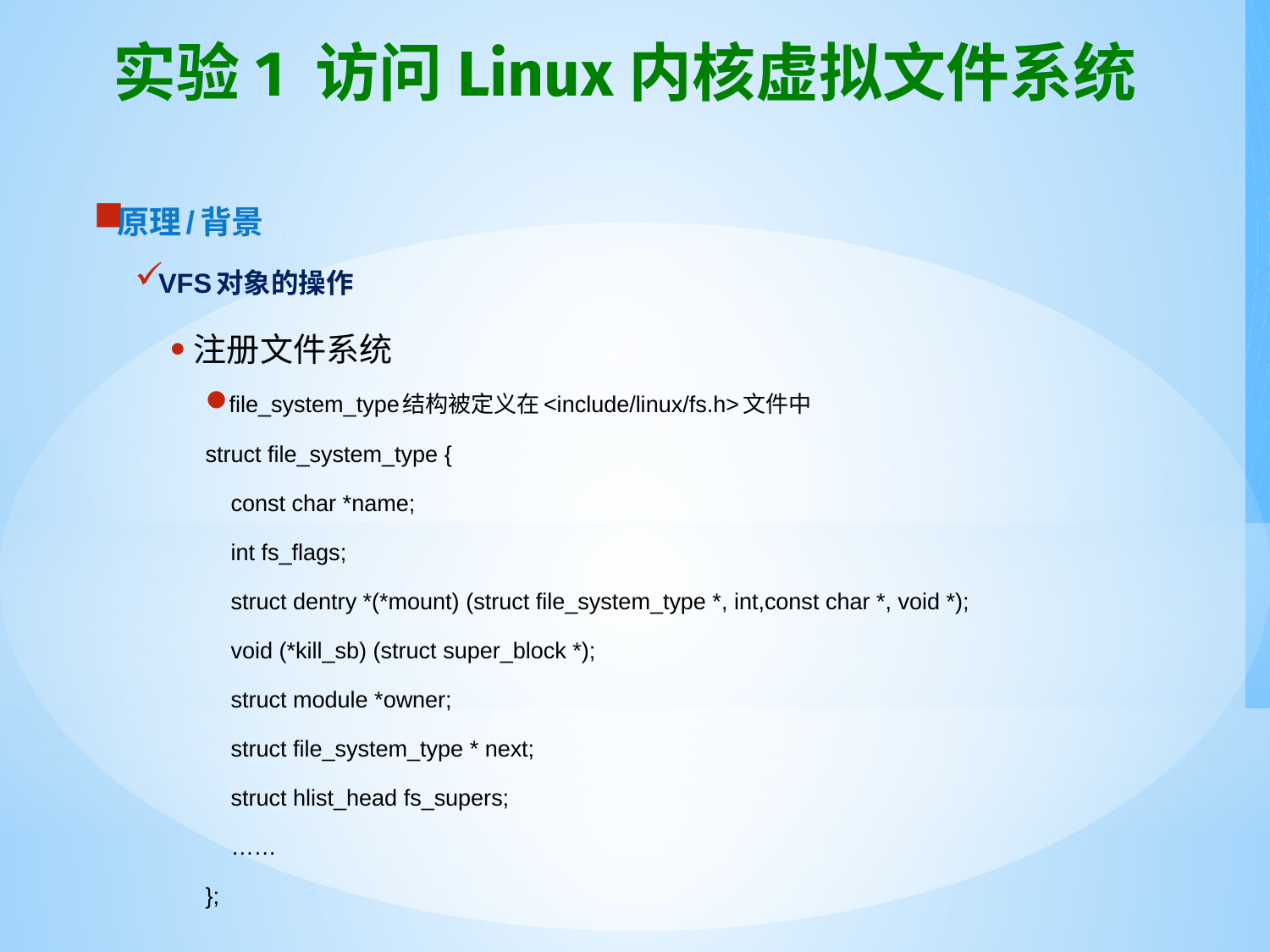

# 实验1 访问Linux内核虚拟文件系统
原理/背景
VFS对象的操作
注册文件系统
file_system_type结构被定义在<include/linux/fs.h>文件中
struct file_system_type {
    const char *name;
    int fs_flags;
    struct dentry *(*mount) (struct file_system_type *, int,const char *, void *);
    void (*kill_sb) (struct super_block *);
    struct module *owner;
    struct file_system_type * next;
    struct hlist_head fs_supers;
    ……
};